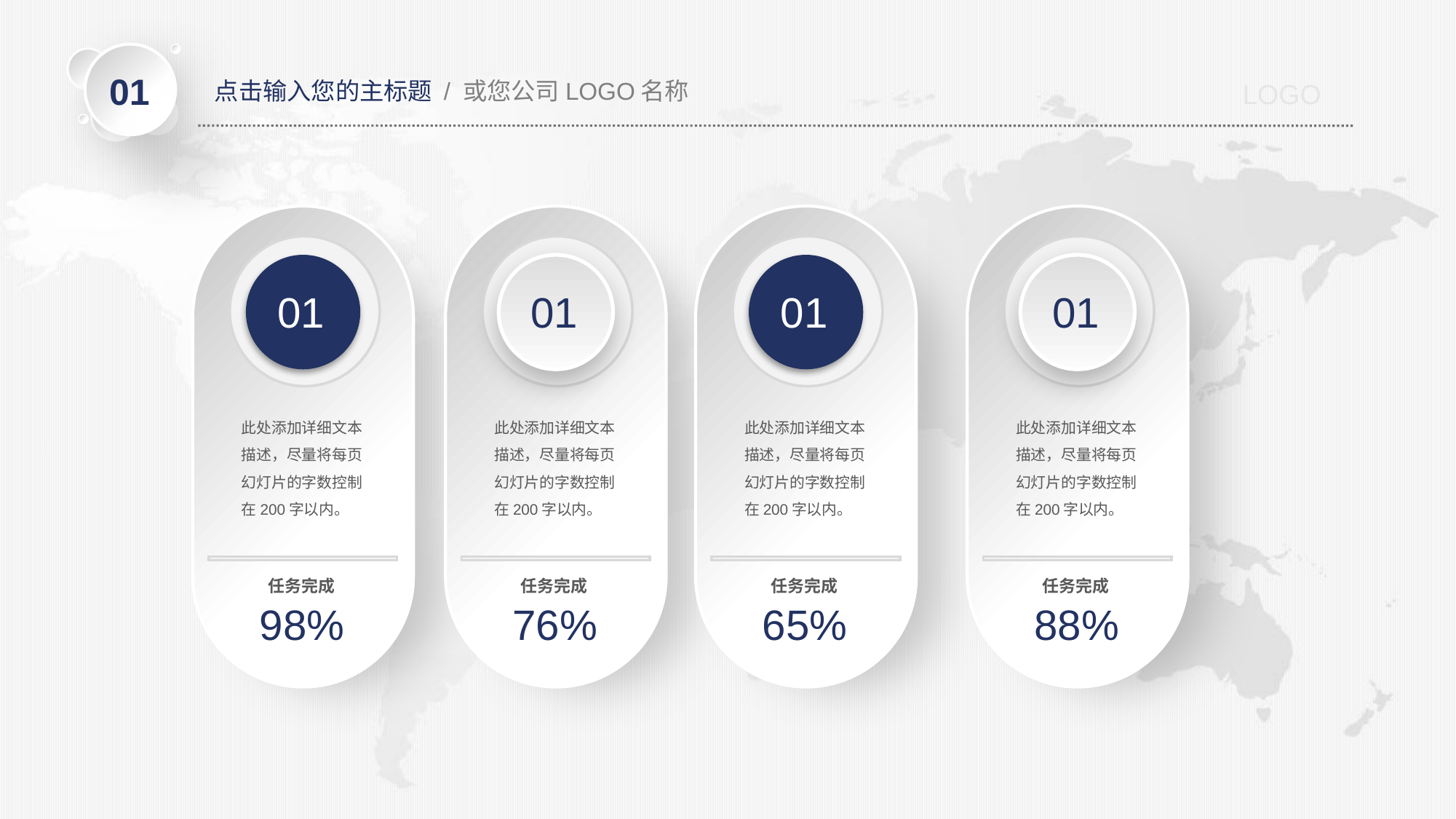

01

点击输入您的主标题 / 或您公司LOGO名称
LOGO

01

01

01

01
此处添加详细文本描述，尽量将每页幻灯片的字数控制在200字以内。
此处添加详细文本描述，尽量将每页幻灯片的字数控制在200字以内。
此处添加详细文本描述，尽量将每页幻灯片的字数控制在200字以内。
此处添加详细文本描述，尽量将每页幻灯片的字数控制在200字以内。
任务完成
任务完成
任务完成
任务完成
98%
76%
65%
88%